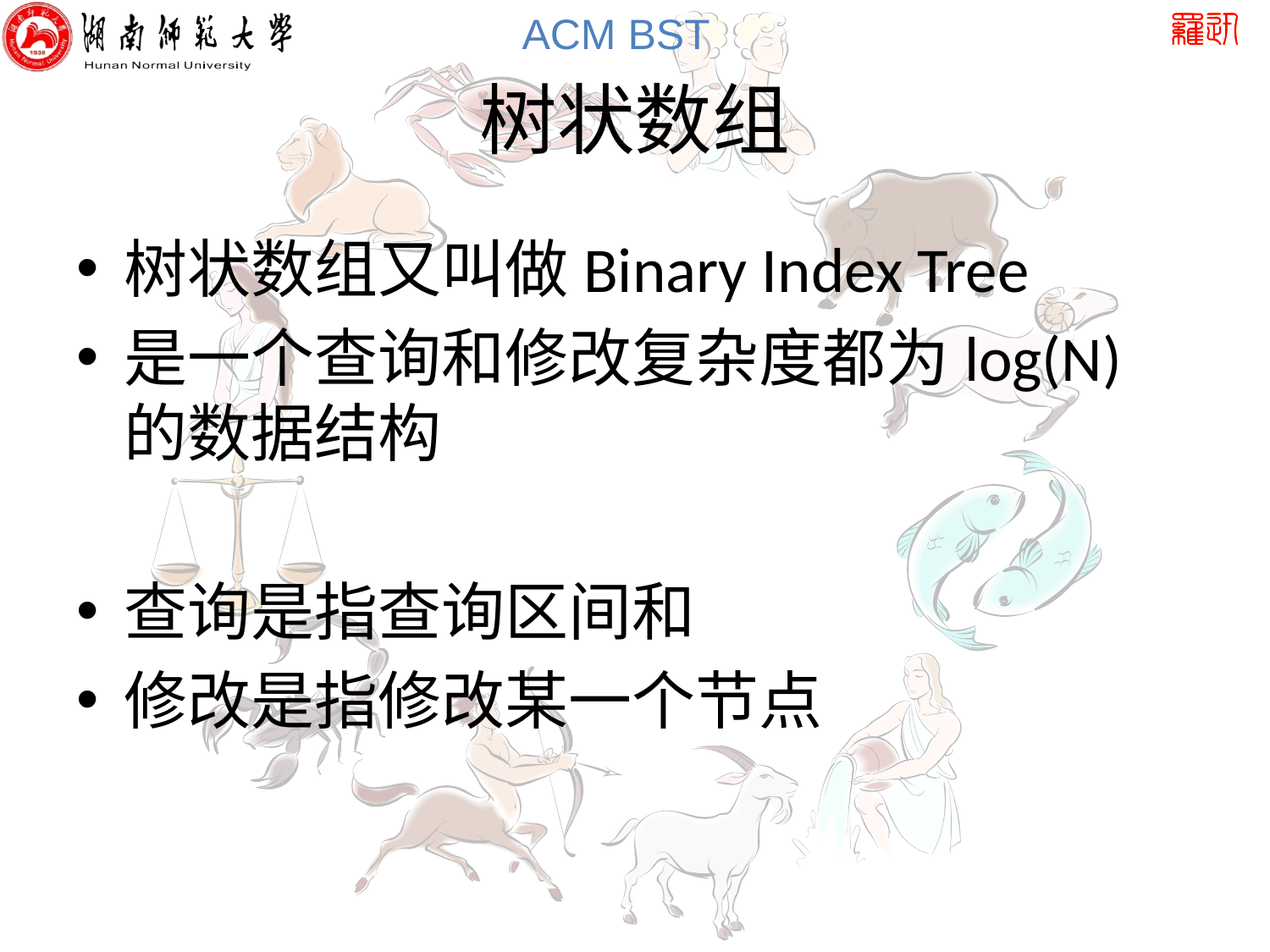

# 树状数组
树状数组又叫做Binary Index Tree
是一个查询和修改复杂度都为log(N)的数据结构

查询是指查询区间和
修改是指修改某一个节点